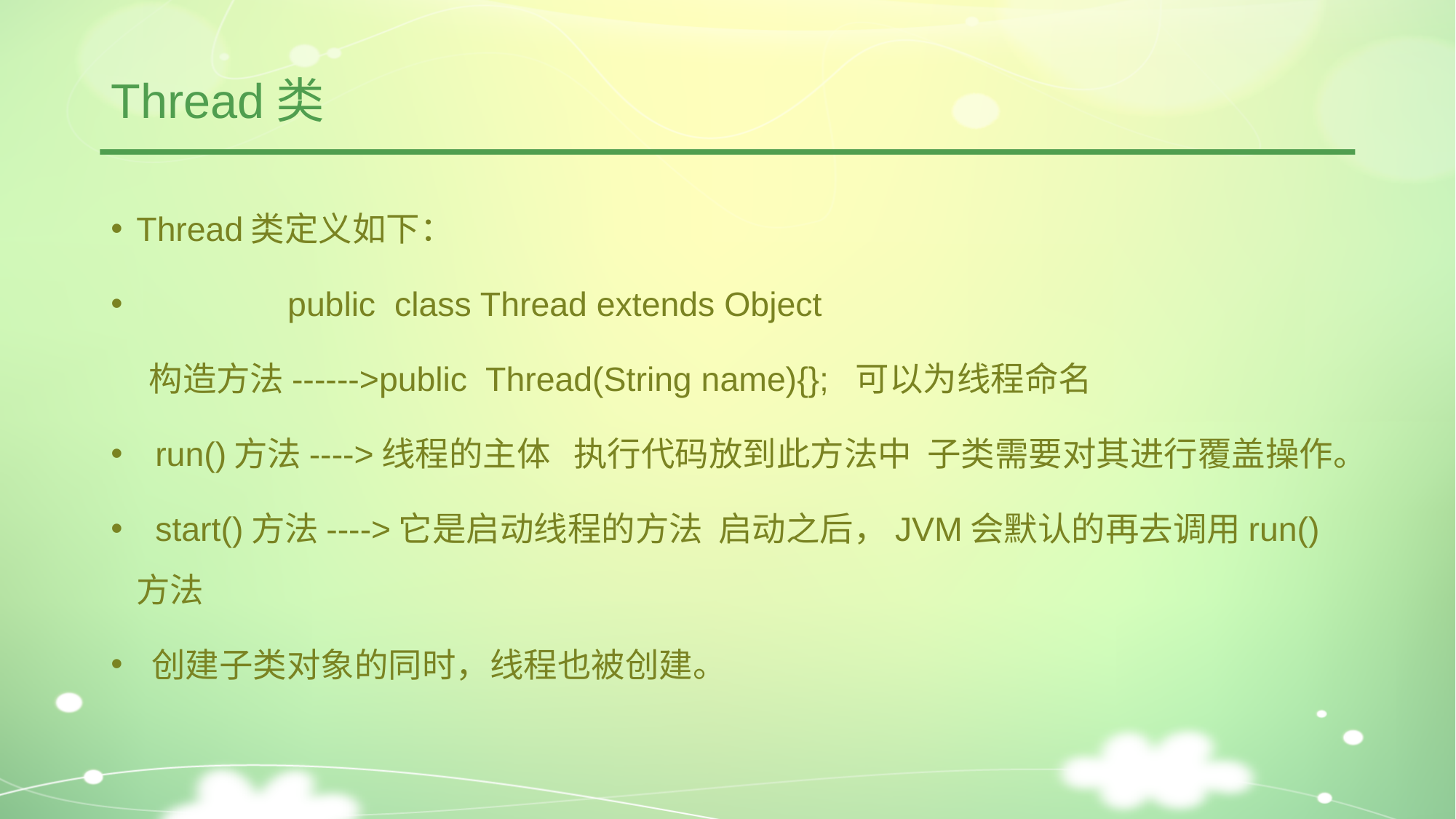

Thread类

Thread类定义如下：
                public  class Thread extends Object
    构造方法------>public  Thread(String name){};  可以为线程命名
  run()方法---->线程的主体   执行代码放到此方法中  子类需要对其进行覆盖操作。
  start()方法---->它是启动线程的方法  启动之后，JVM会默认的再去调用run()方法
 创建子类对象的同时，线程也被创建。